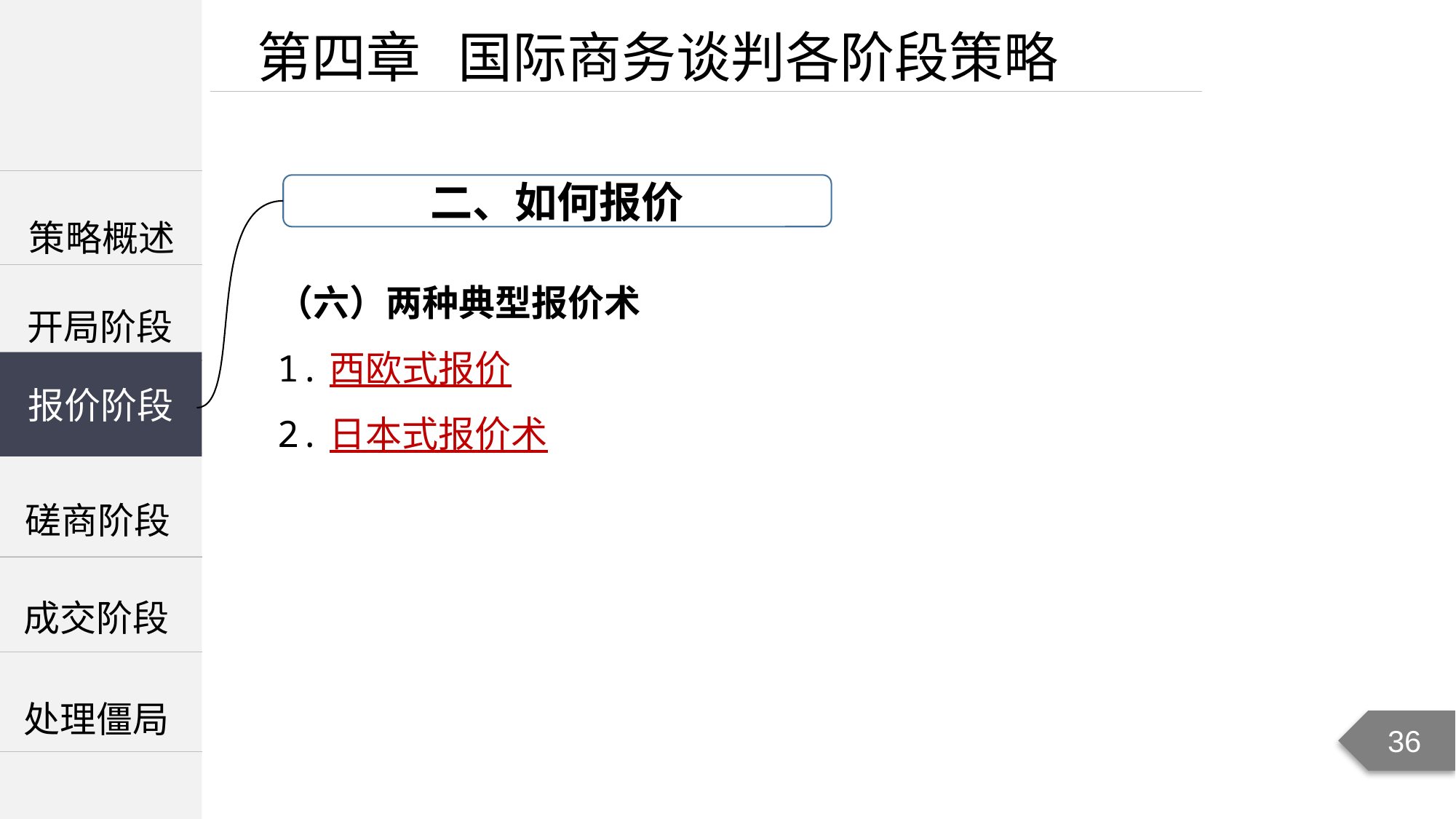

第四章   国际商务谈判各阶段策略
|  |
| --- |
|  |
|  |
二、如何报价
策略概述
（六）两种典型报价术
1.西欧式报价
2.日本式报价术
开局阶段
报价阶段
报价阶段

磋商阶段

成交阶段

处理僵局
36